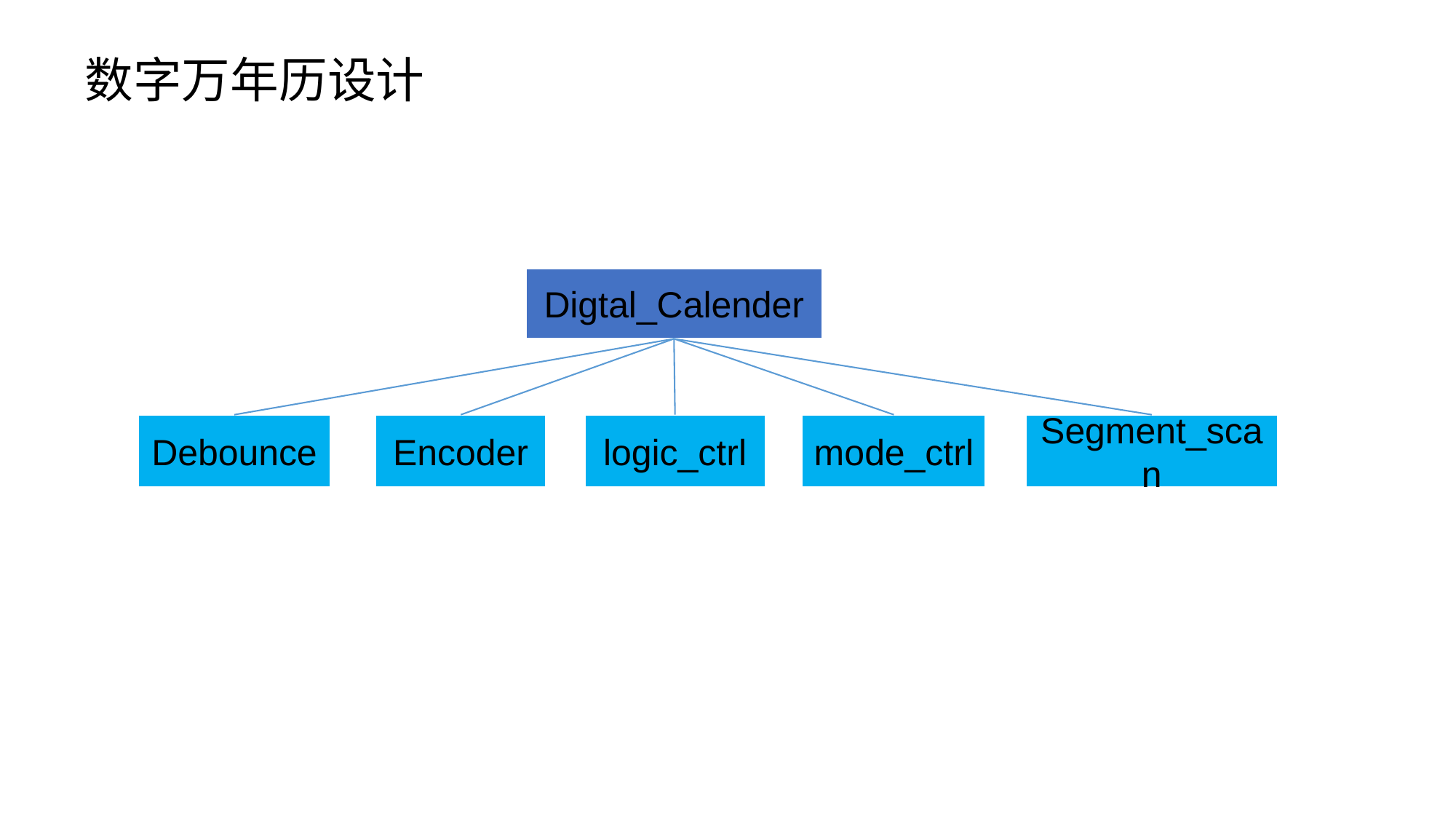

数字万年历设计
Digtal_Calender
Debounce
Encoder
logic_ctrl
mode_ctrl
Segment_scan